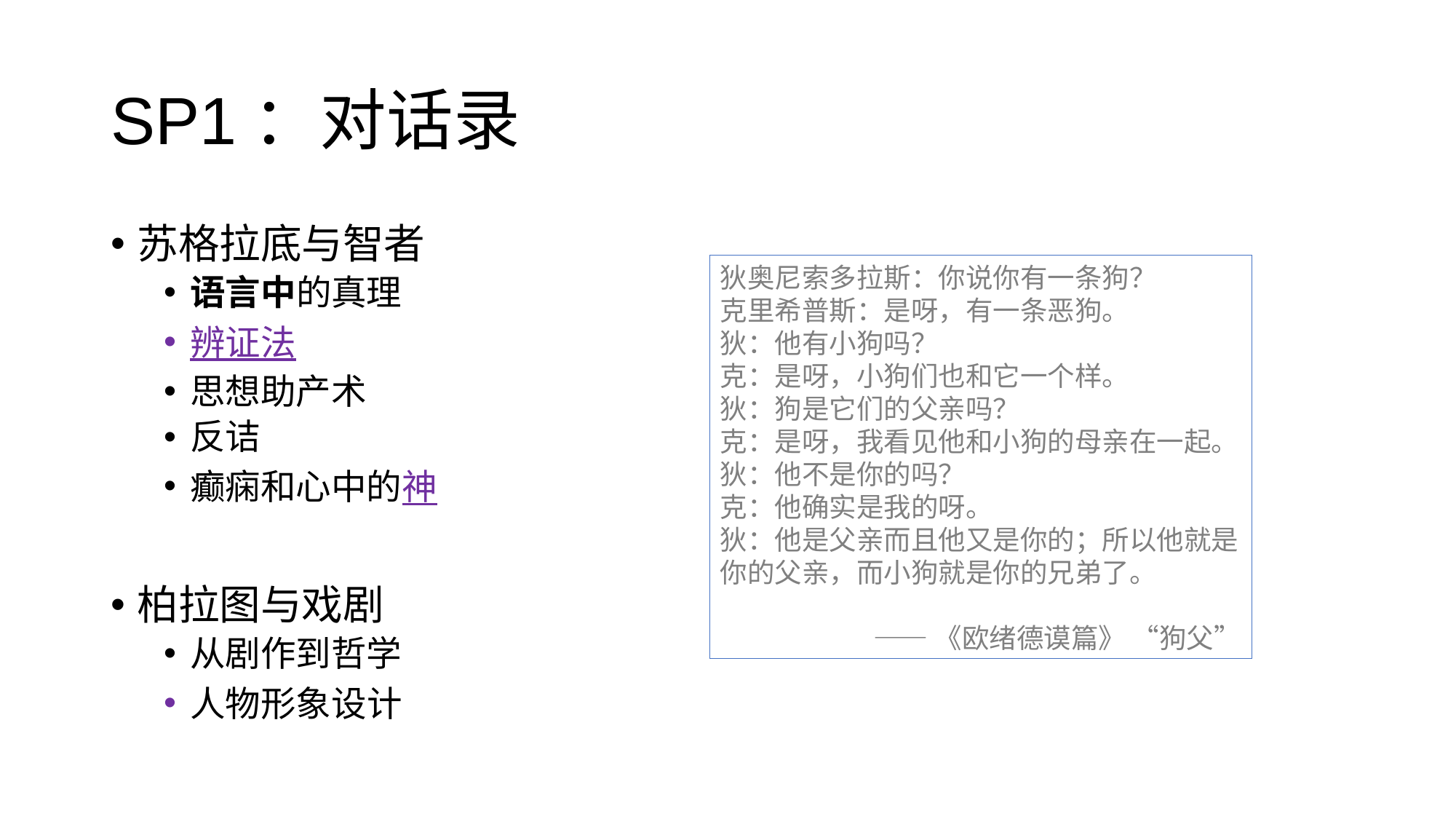

# SP1：对话录
苏格拉底与智者
语言中的真理
辨证法
思想助产术
反诘
癫痫和心中的神

柏拉图与戏剧
从剧作到哲学
人物形象设计
狄奥尼索多拉斯：你说你有一条狗？
克里希普斯：是呀，有一条恶狗。
狄：他有小狗吗？
克：是呀，小狗们也和它一个样。
狄：狗是它们的父亲吗？
克：是呀，我看见他和小狗的母亲在一起。
狄：他不是你的吗？
克：他确实是我的呀。
狄：他是父亲而且他又是你的；所以他就是你的父亲，而小狗就是你的兄弟了。

——《欧绪德谟篇》 “狗父”